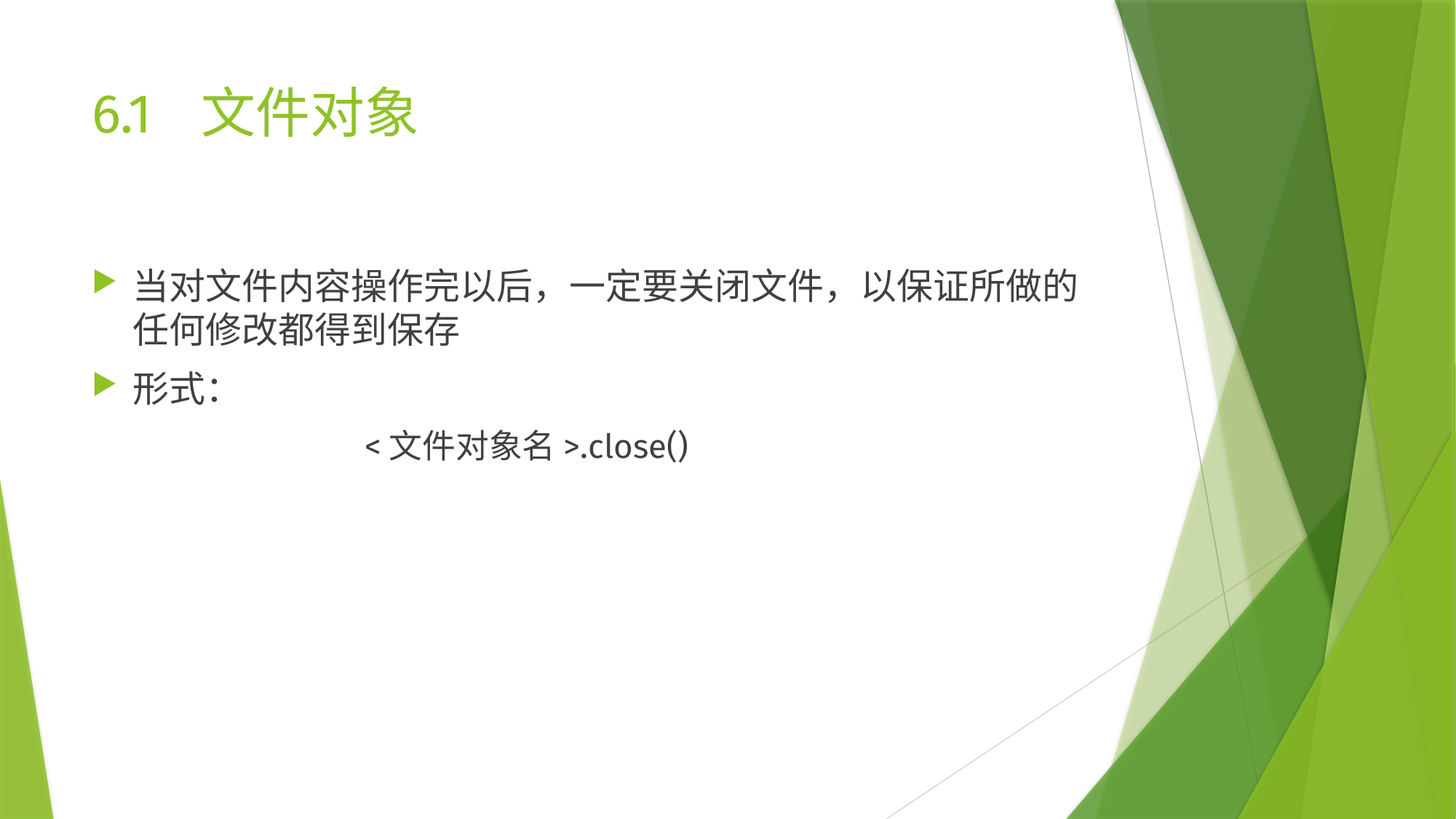

# 6.1	文件对象
当对文件内容操作完以后，一定要关闭文件，以保证所做的任何修改都得到保存
形式：
		<文件对象名>.close()